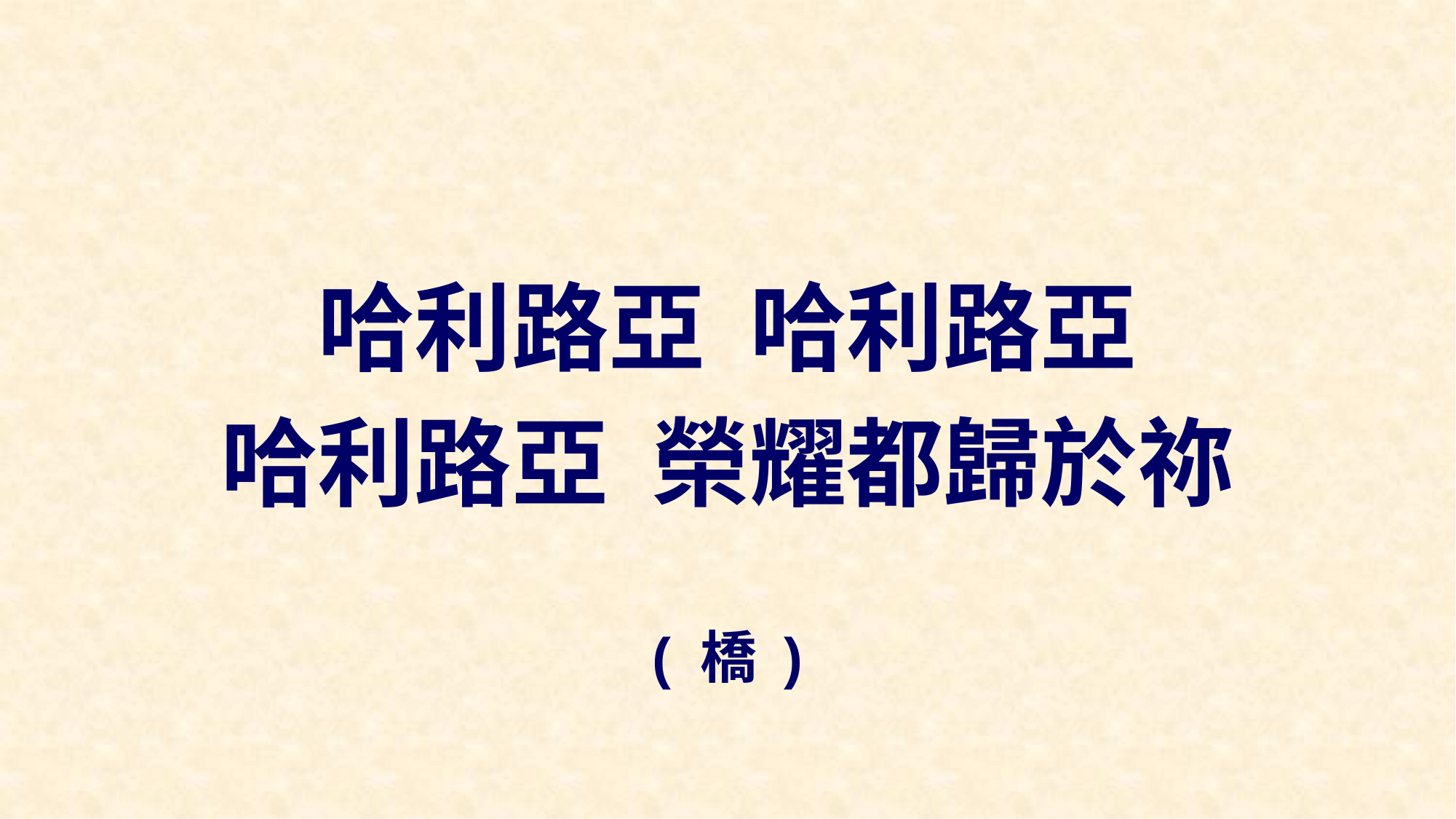

哈利路亞  哈利路亞
哈利路亞  榮耀都歸於祢
( 橋 )